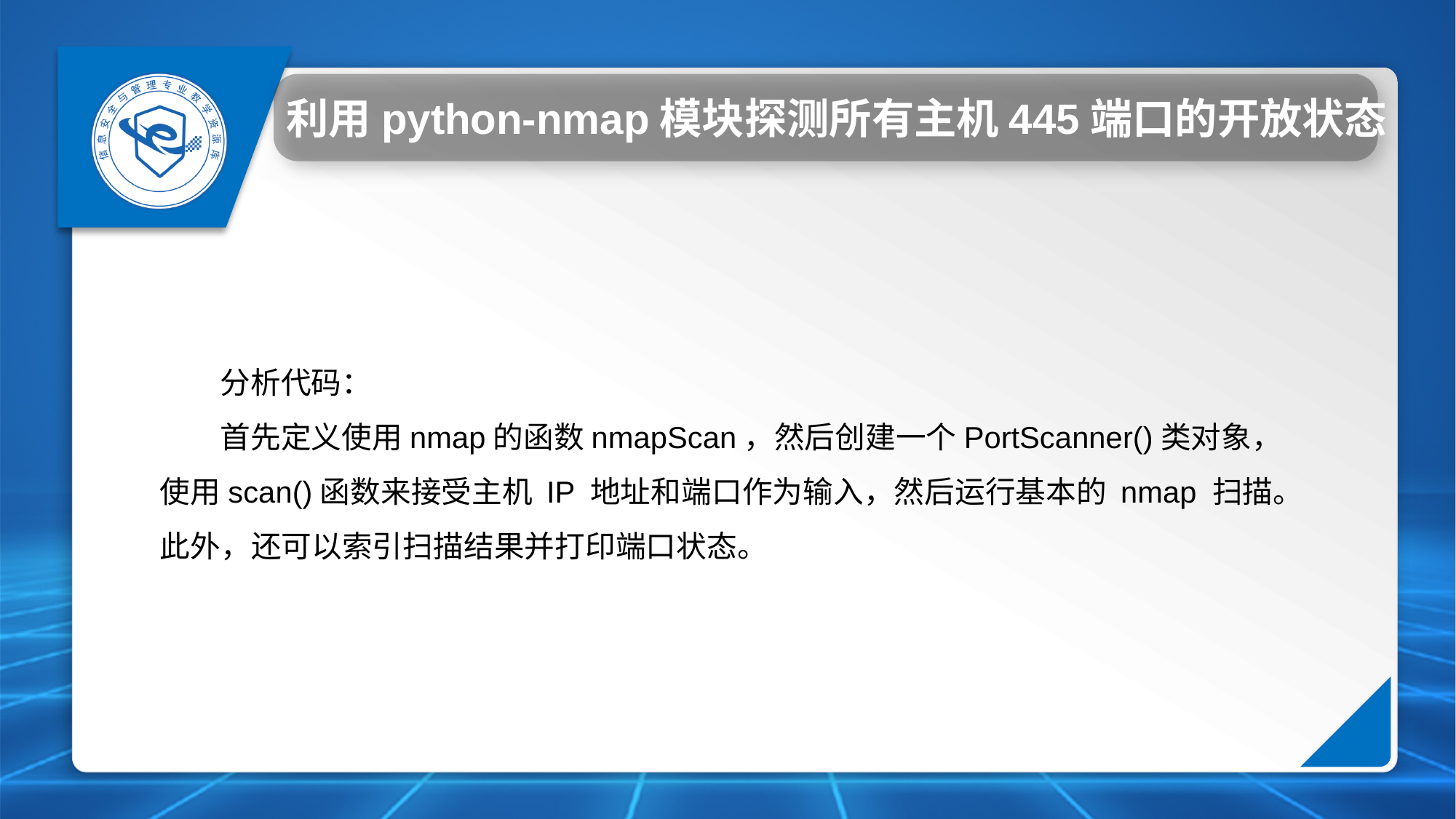

利用python-nmap模块探测所有主机445端口的开放状态
分析代码：
首先定义使用nmap的函数nmapScan，然后创建一个PortScanner()类对象，使用scan()函数来接受主机 IP 地址和端口作为输入，然后运行基本的 nmap 扫描。此外，还可以索引扫描结果并打印端口状态。